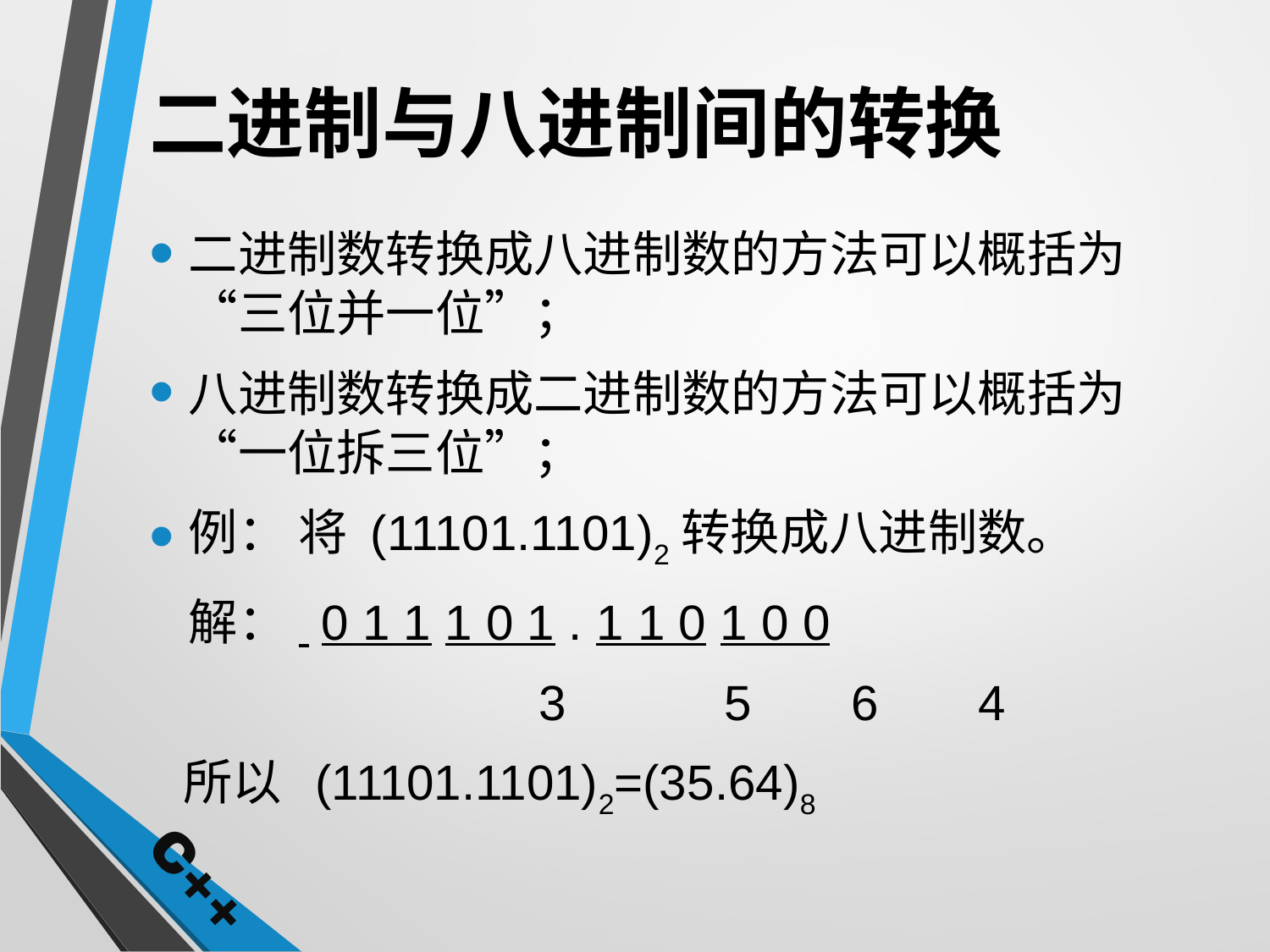

# 二进制与八进制间的转换
二进制数转换成八进制数的方法可以概括为“三位并一位”；
八进制数转换成二进制数的方法可以概括为“一位拆三位”；
例： 将 (11101.1101)2转换成八进制数。
	解：  0 1 1 1 0 1 . 1 1 0 1 0 0
			       3  	  5   	  6 	  4
  所以  (11101.1101)2=(35.64)8